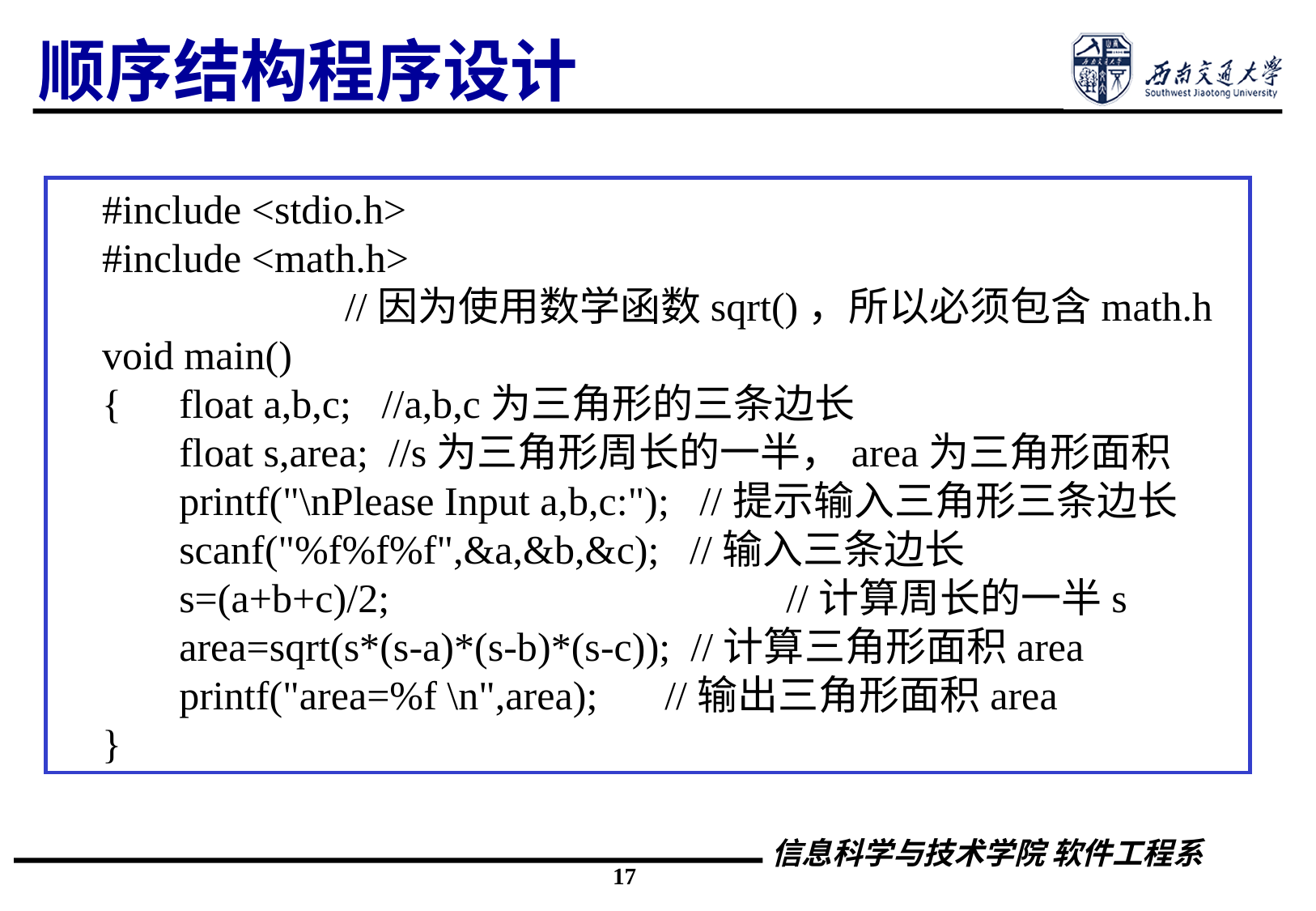

# 顺序结构程序设计
#include <stdio.h>
#include <math.h>
                        //因为使用数学函数sqrt()，所以必须包含math.h
void main()
{	float a,b,c;   //a,b,c为三角形的三条边长
	float s,area;  //s为三角形周长的一半，area为三角形面积
	printf("\nPlease Input a,b,c:");   //提示输入三角形三条边长
	scanf("%f%f%f",&a,&b,&c);   //输入三条边长
	s=(a+b+c)/2;				//计算周长的一半s
	area=sqrt(s*(s-a)*(s-b)*(s-c));  //计算三角形面积area
	printf("area=%f \n",area);	//输出三角形面积area
}
17